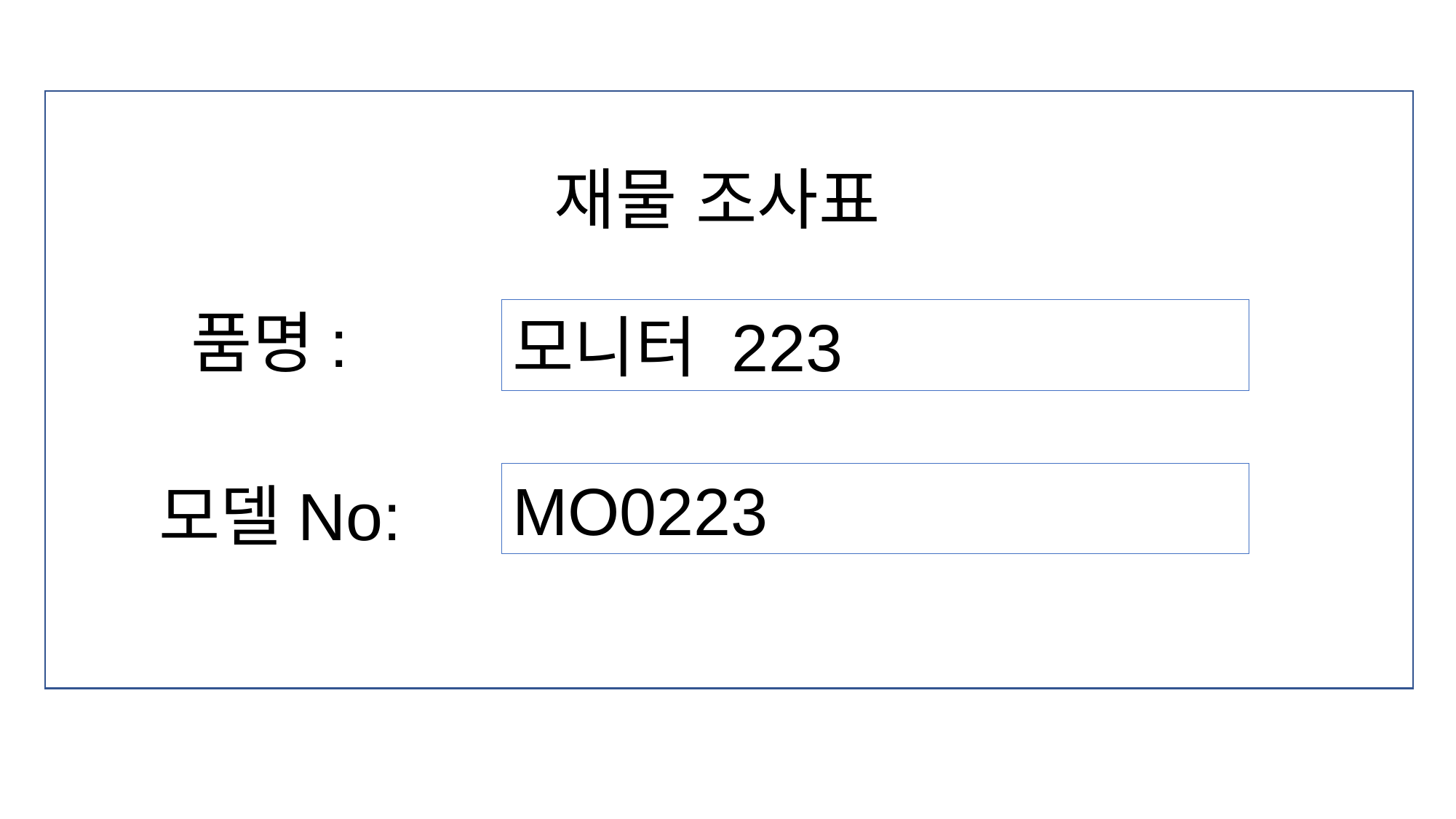

재물 조사표
품명:
모니터 223
MO0223
모델No: